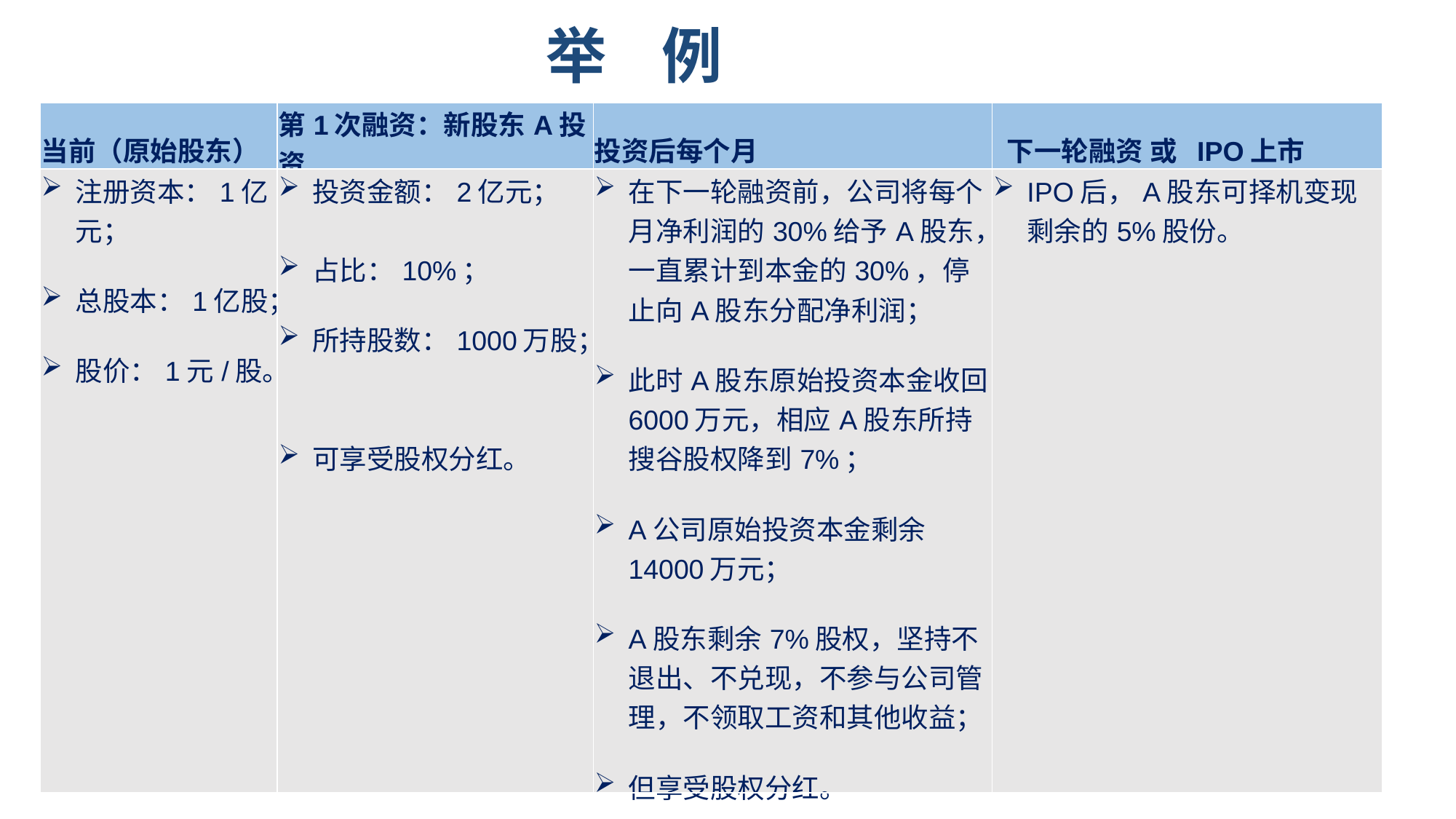

举    例
| 当前（原始股东） | 第1次融资：新股东A投资 | 投资后每个月 | 下一轮融资 或 IPO上市 |
| --- | --- | --- | --- |
| 注册资本：1亿元； 总股本：1亿股； 股价：1元/股。 | 投资金额：2亿元； 占比：10%； 所持股数：1000万股； 可享受股权分红。 | 在下一轮融资前，公司将每个月净利润的30%给予A股东，一直累计到本金的30%，停止向A股东分配净利润； 此时A股东原始投资本金收回6000万元，相应A股东所持搜谷股权降到7%； A公司原始投资本金剩余14000万元； A股东剩余7%股权，坚持不退出、不兑现，不参与公司管理，不领取工资和其他收益； 但享受股权分红。 | IPO后，A股东可择机变现剩余的5%股份。 |